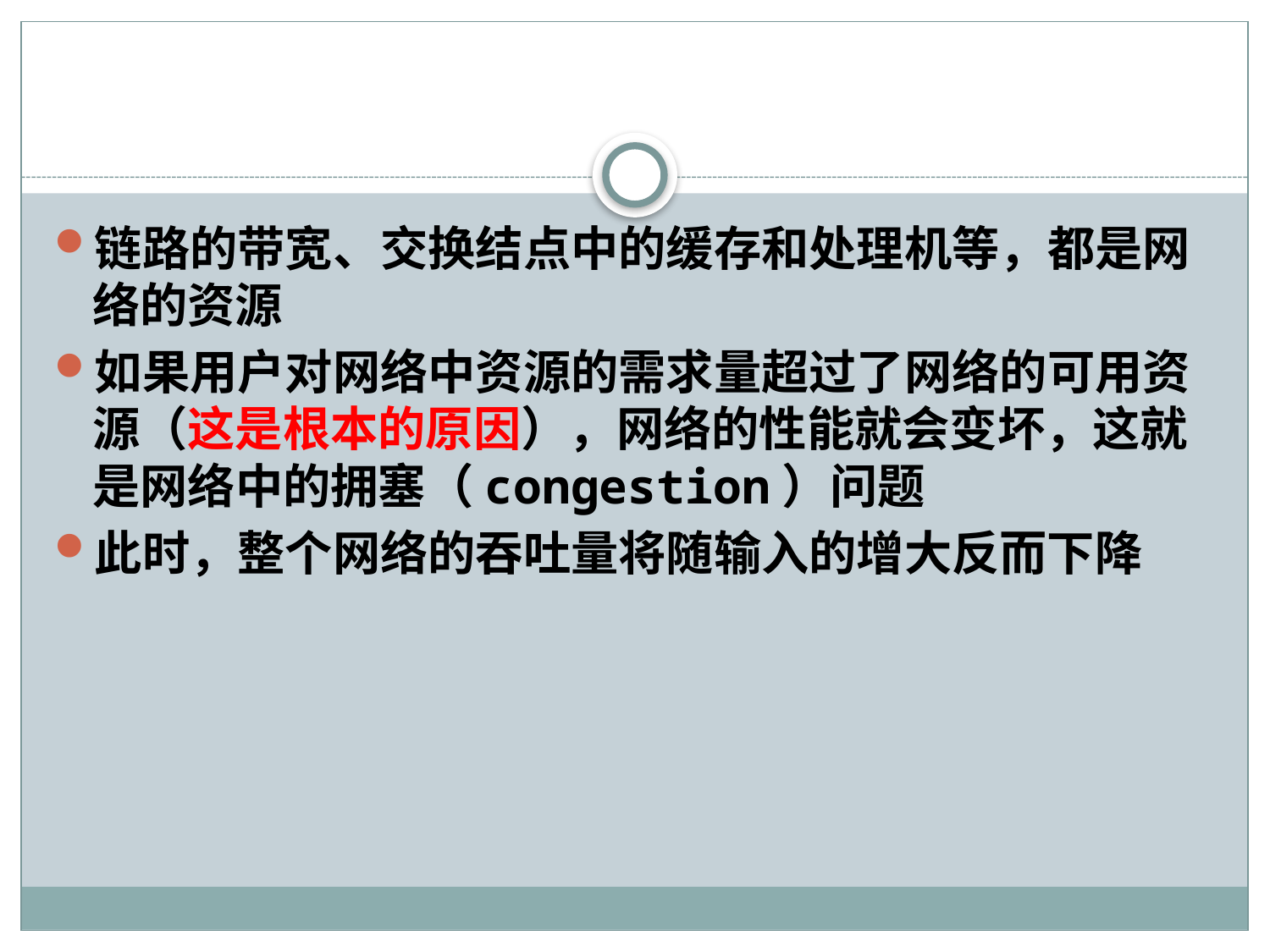

#
链路的带宽、交换结点中的缓存和处理机等，都是网络的资源
如果用户对网络中资源的需求量超过了网络的可用资源（这是根本的原因），网络的性能就会变坏，这就是网络中的拥塞（congestion）问题
此时，整个网络的吞吐量将随输入的增大反而下降